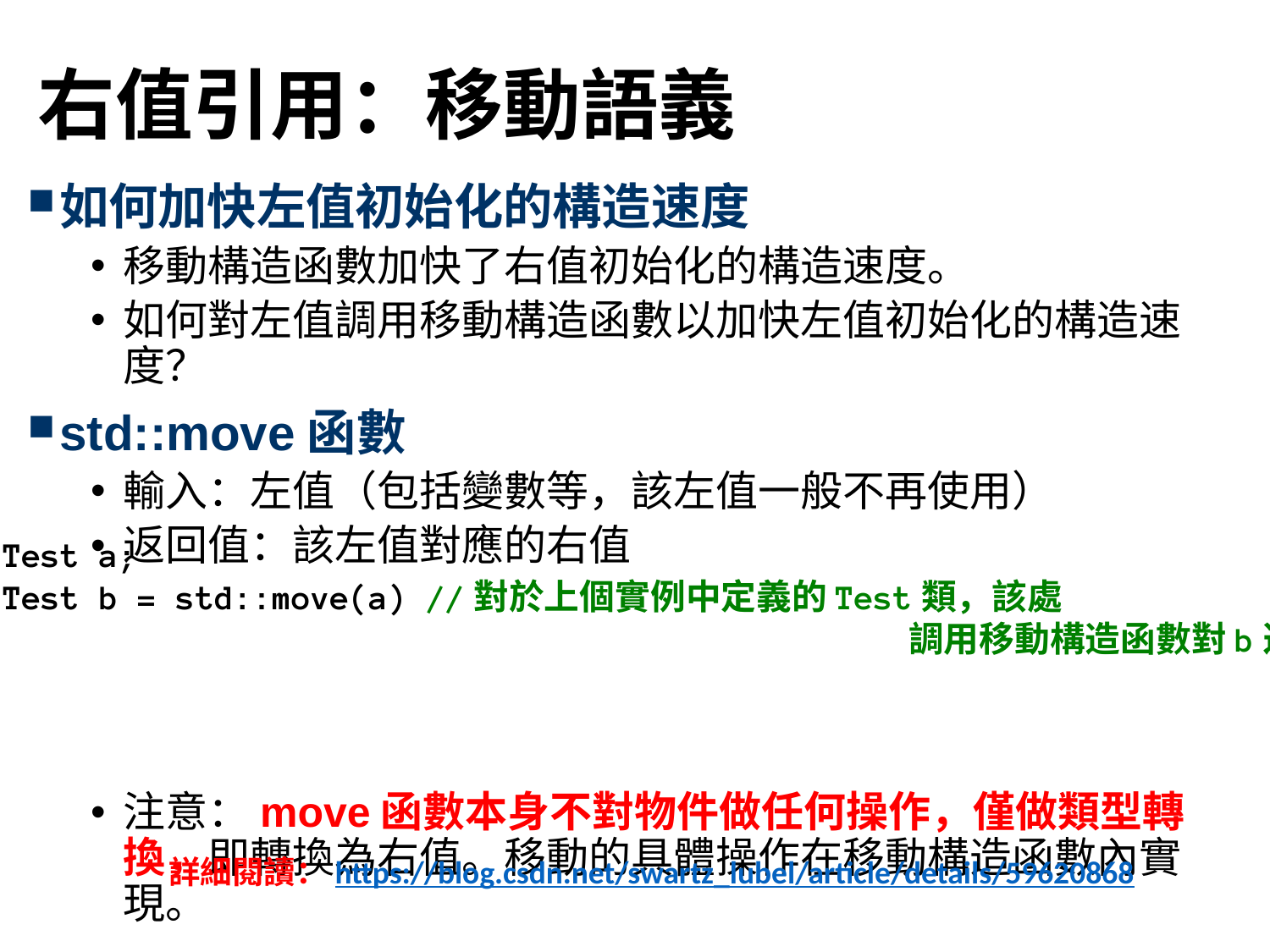

# 右值引用：移動語義
如何加快左值初始化的構造速度
移動構造函數加快了右值初始化的構造速度。
如何對左值調用移動構造函數以加快左值初始化的構造速度？
std::move函數
輸入：左值（包括變數等，該左值一般不再使用）
返回值：該左值對應的右值

注意：move函數本身不對物件做任何操作，僅做類型轉換，即轉換為右值。移動的具體操作在移動構造函數內實現。

Test a;
Test b = std::move(a) //對於上個實例中定義的Test類，該處
							 調用移動構造函數對b進行初始化
詳細閱讀：https://blog.csdn.net/swartz_lubel/article/details/59620868